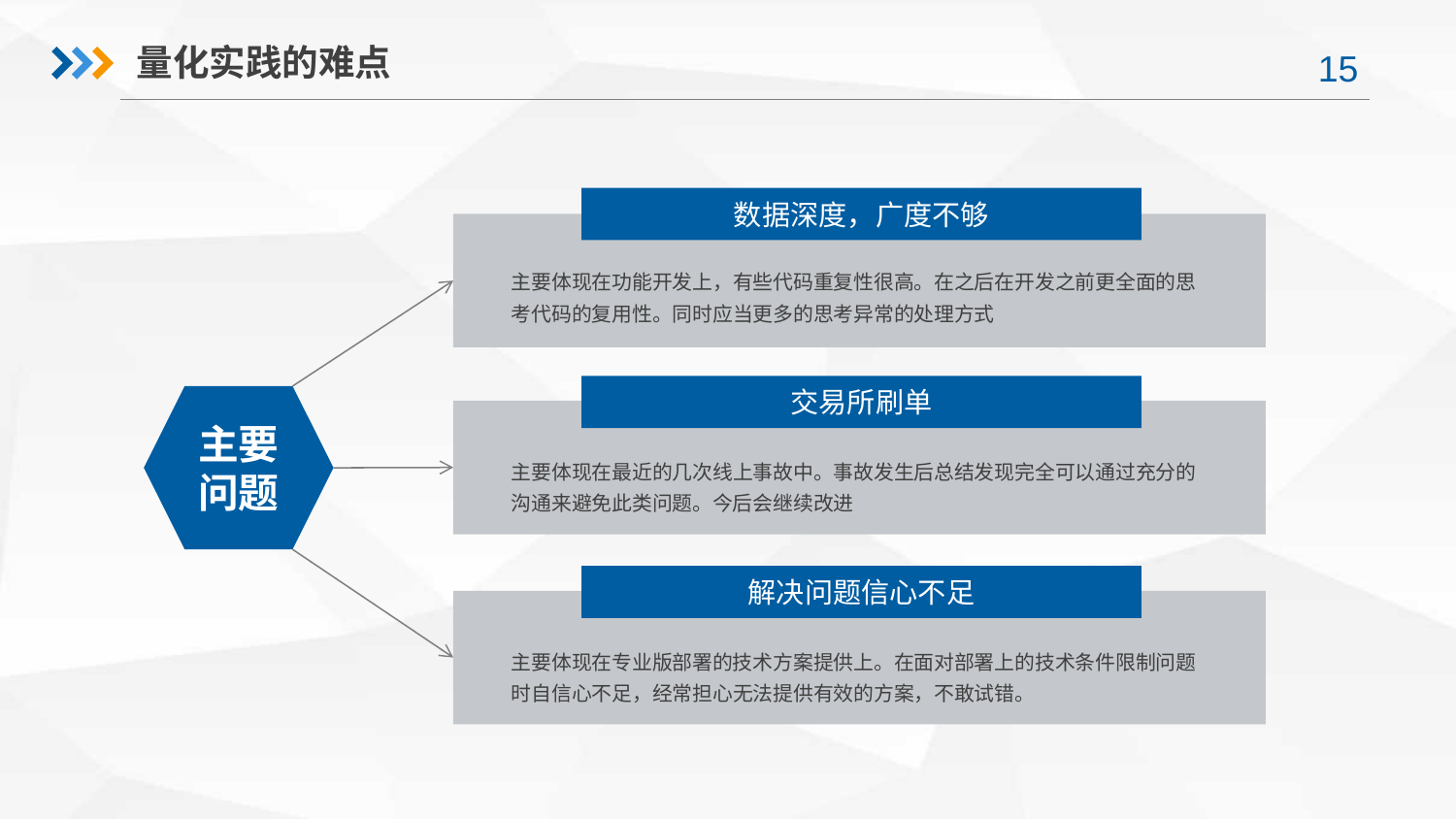

量化实践的难点
数据深度，广度不够

主要体现在功能开发上，有些代码重复性很高。在之后在开发之前更全面的思考代码的复用性。同时应当更多的思考异常的处理方式
交易所刷单
主要问题

主要体现在最近的几次线上事故中。事故发生后总结发现完全可以通过充分的沟通来避免此类问题。今后会继续改进
解决问题信心不足

主要体现在专业版部署的技术方案提供上。在面对部署上的技术条件限制问题时自信心不足，经常担心无法提供有效的方案，不敢试错。